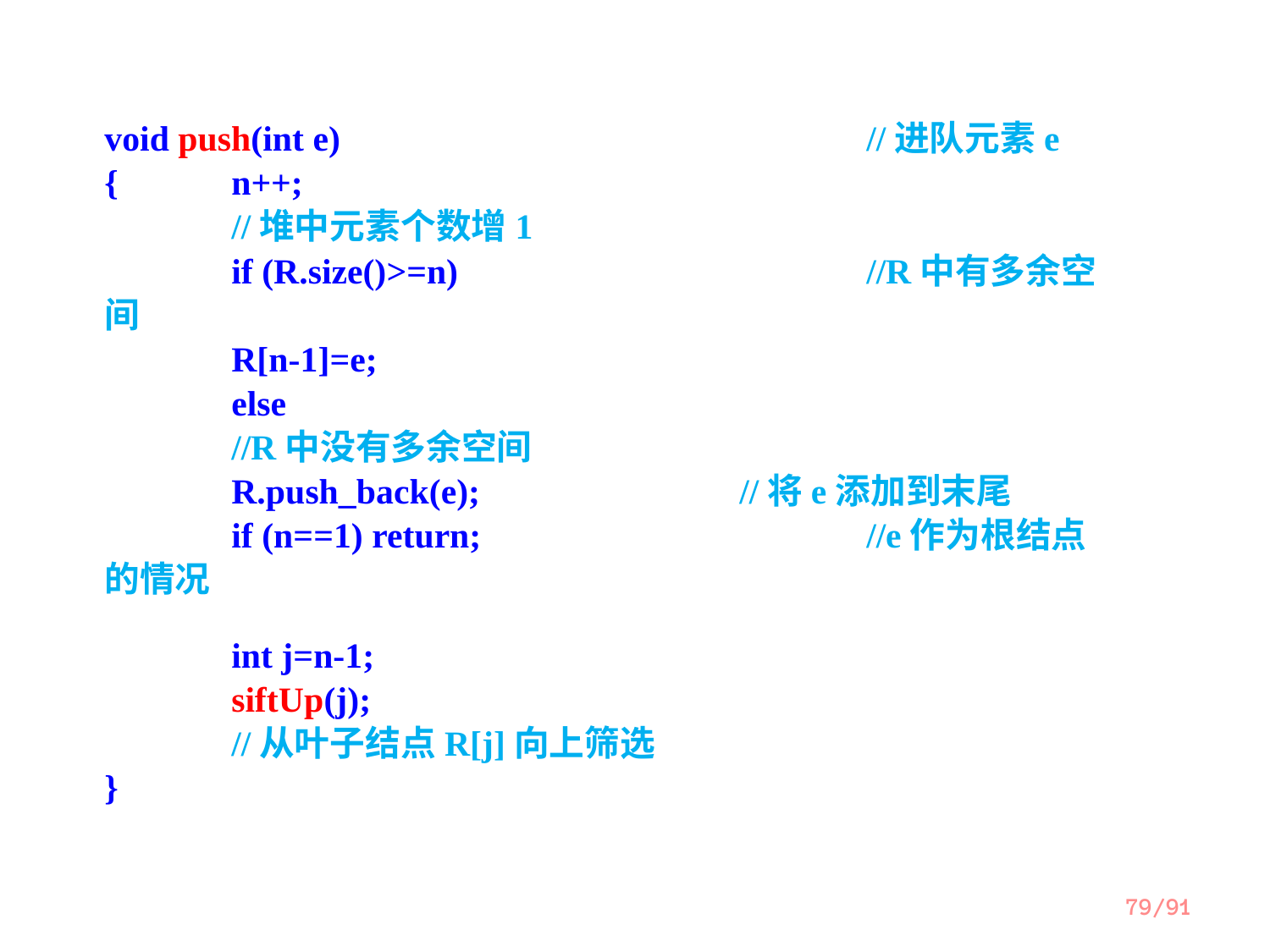

void push(int e)					//进队元素e
{   	n++; 							//堆中元素个数增1
    	if (R.size()>=n)				//R中有多余空间
         	R[n-1]=e;
    	else							//R中没有多余空间
         	R.push_back(e); 		//将e添加到末尾
    	if (n==1) return;				//e作为根结点的情况
    	int j=n-1;
    	siftUp(j);						//从叶子结点R[j]向上筛选
}
79/91